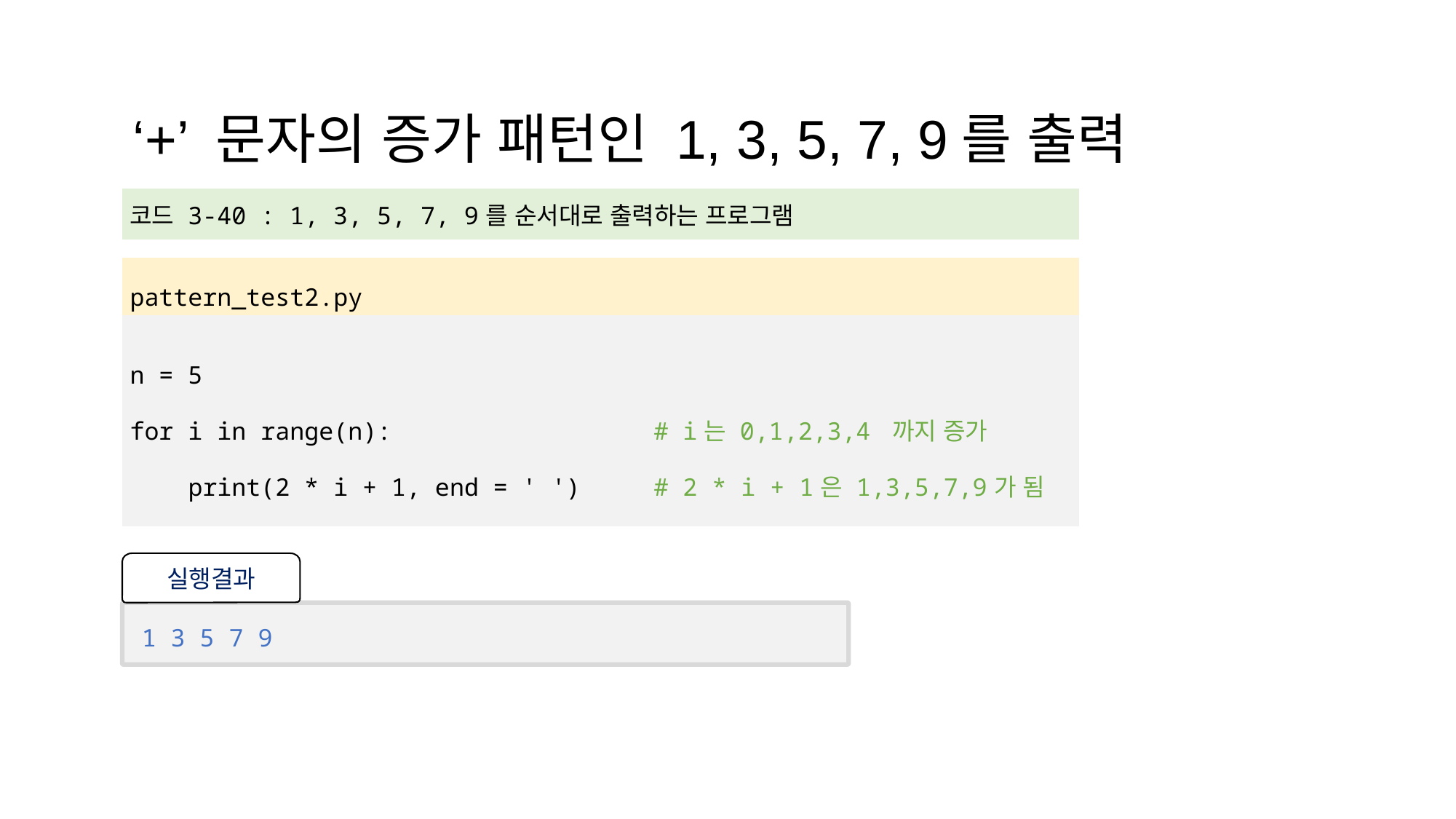

# ‘+’ 문자의 증가 패턴인 1, 3, 5, 7, 9를 출력
| 코드 3-40 : 1, 3, 5, 7, 9를 순서대로 출력하는 프로그램 |
| --- |
|  |
| pattern\_test2.py |
| n = 5 for i in range(n): # i는 0,1,2,3,4 까지 증가 print(2 \* i + 1, end = ' ') # 2 \* i + 1은 1,3,5,7,9가 됨 |
실행결과

1 3 5 7 9